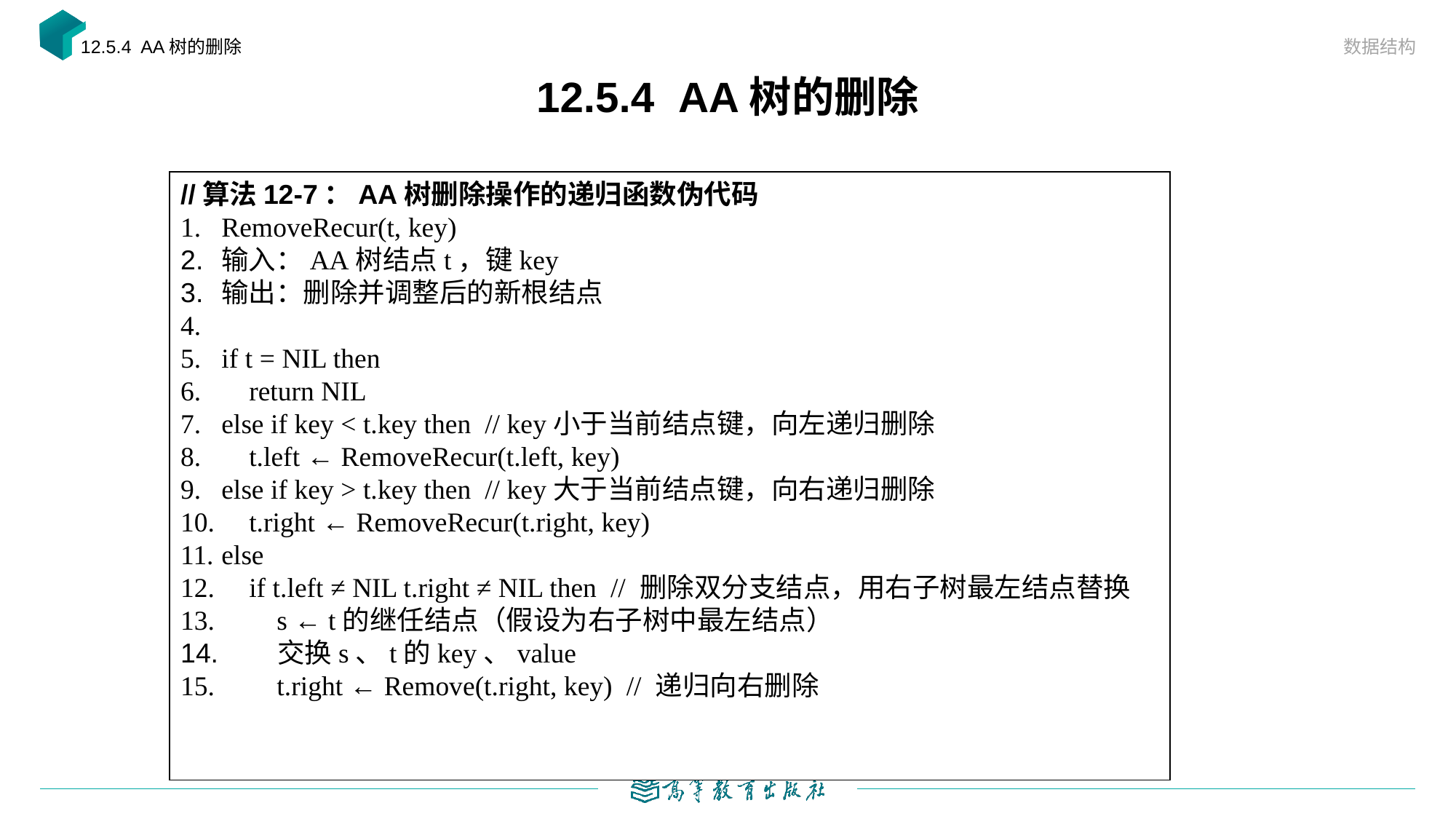

数据结构
12.5.4  AA树的删除
# 12.5.4  AA树的删除
//算法12-7：AA树删除操作的递归函数伪代码
RemoveRecur(t, key)
输入：AA树结点t，键key
输出：删除并调整后的新根结点

if t = NIL then
    return NIL
else if key < t.key then  // key小于当前结点键，向左递归删除
    t.left ← RemoveRecur(t.left, key)
else if key > t.key then  // key大于当前结点键，向右递归删除
    t.right ← RemoveRecur(t.right, key)
else
    if t.left ≠ NIL t.right ≠ NIL then  // 删除双分支结点，用右子树最左结点替换
        s ← t的继任结点（假设为右子树中最左结点）
        交换s、t的key、value
        t.right ← Remove(t.right, key)  // 递归向右删除